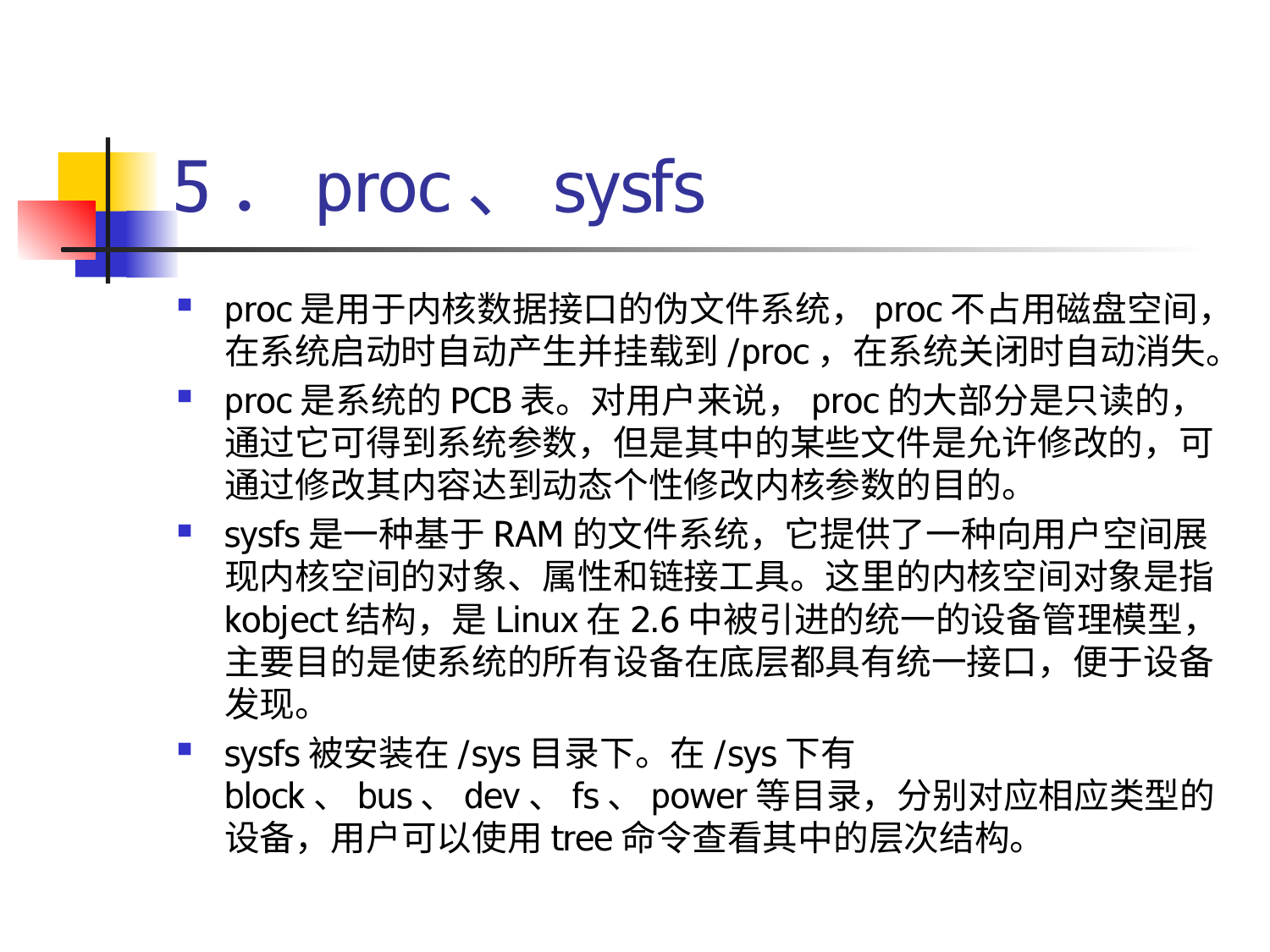

# 5．proc、sysfs
proc是用于内核数据接口的伪文件系统，proc不占用磁盘空间，在系统启动时自动产生并挂载到/proc，在系统关闭时自动消失。
proc是系统的PCB表。对用户来说，proc的大部分是只读的，通过它可得到系统参数，但是其中的某些文件是允许修改的，可通过修改其内容达到动态个性修改内核参数的目的。
sysfs是一种基于RAM的文件系统，它提供了一种向用户空间展现内核空间的对象、属性和链接工具。这里的内核空间对象是指kobject结构，是Linux在2.6中被引进的统一的设备管理模型，主要目的是使系统的所有设备在底层都具有统一接口，便于设备发现。
sysfs被安装在/sys目录下。在/sys下有block、bus、dev、fs、power等目录，分别对应相应类型的设备，用户可以使用tree命令查看其中的层次结构。